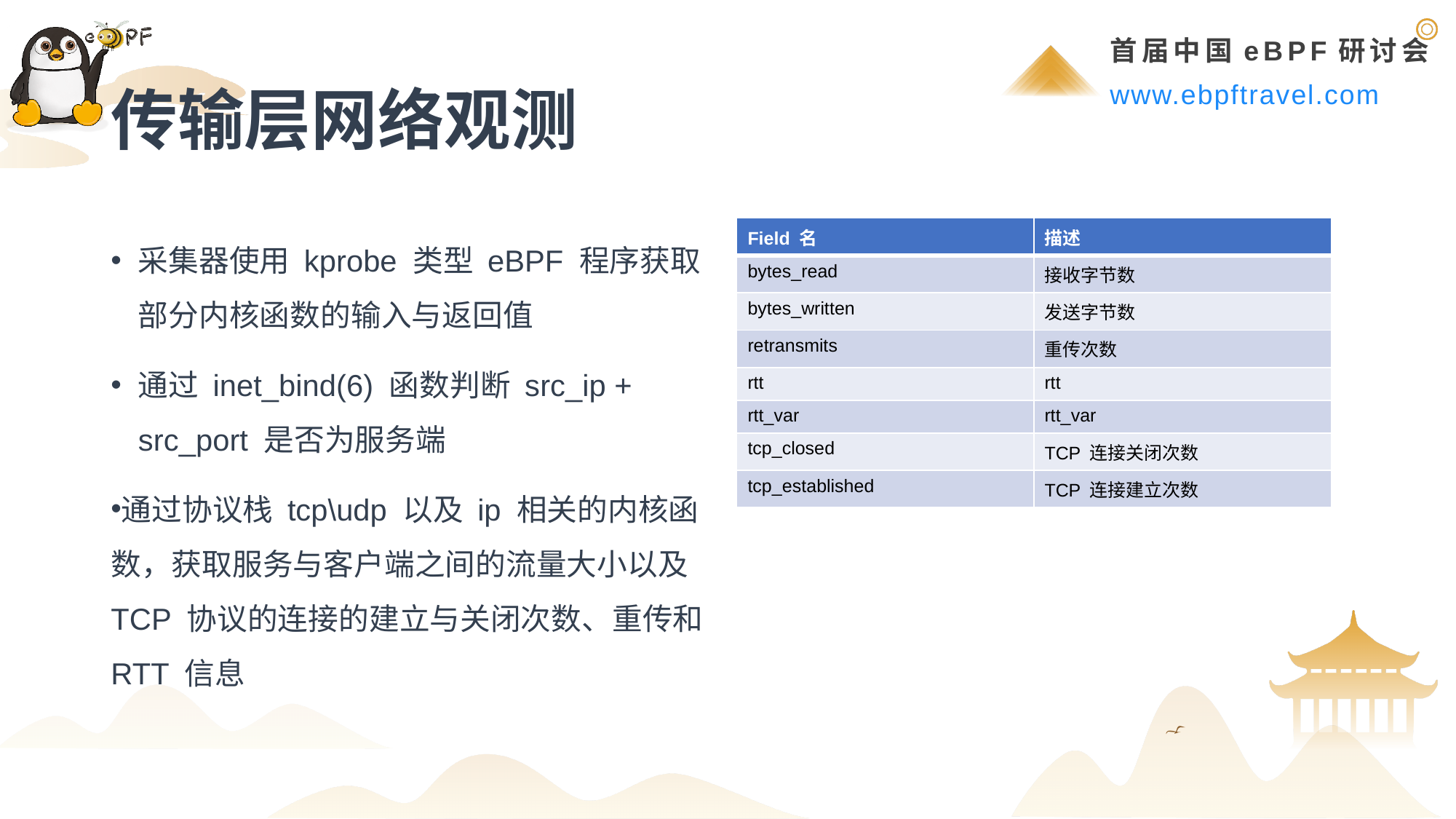

# 传输层网络观测
采集器使用 kprobe 类型 eBPF 程序获取部分内核函数的输入与返回值
通过 inet_bind(6) 函数判断 src_ip + src_port 是否为服务端
通过协议栈 tcp\udp 以及 ip 相关的内核函数，获取服务与客户端之间的流量大小以及 TCP 协议的连接的建立与关闭次数、重传和 RTT 信息

| Field 名 | 描述 |
| --- | --- |
| bytes\_read | 接收字节数 |
| bytes\_written | 发送字节数 |
| retransmits | 重传次数 |
| rtt | rtt |
| rtt\_var | rtt\_var |
| tcp\_closed | TCP 连接关闭次数 |
| tcp\_established | TCP 连接建立次数 |